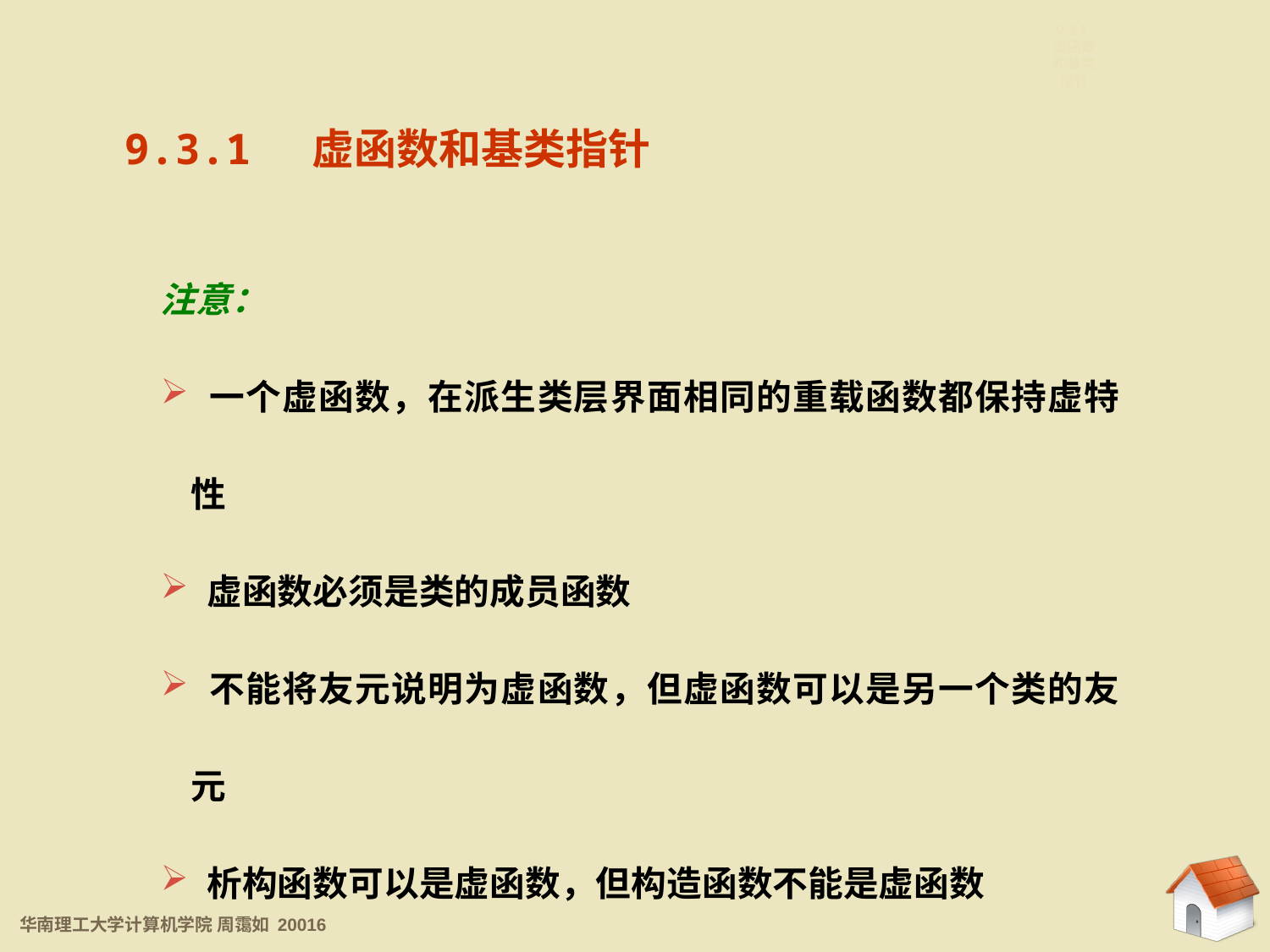

9.3.1  虚函数和基类指针
9.3.1  虚函数和基类指针
注意：
 一个虚函数，在派生类层界面相同的重载函数都保持虚特性
 虚函数必须是类的成员函数
 不能将友元说明为虚函数，但虚函数可以是另一个类的友元
 析构函数可以是虚函数，但构造函数不能是虚函数